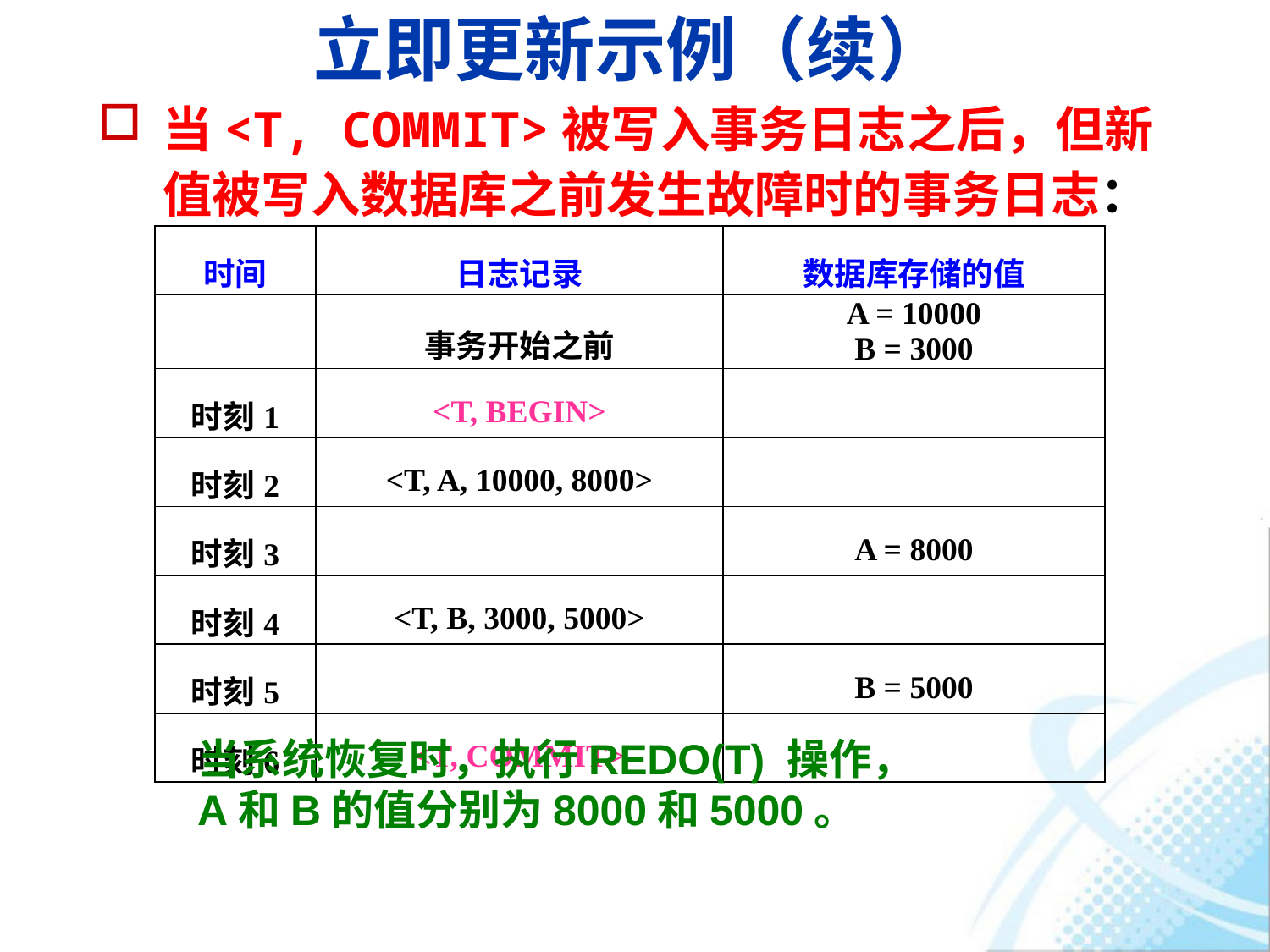

# 立即更新示例（续）
当<T, COMMIT>被写入事务日志之后，但新值被写入数据库之前发生故障时的事务日志：
| 时间 | 日志记录 | 数据库存储的值 |
| --- | --- | --- |
|  | 事务开始之前 | A = 10000 B = 3000 |
| 时刻1 | <T, BEGIN> |  |
| 时刻2 | <T, A, 10000, 8000> |  |
| 时刻3 |  | A = 8000 |
| 时刻4 | <T, B, 3000, 5000> |  |
| 时刻5 |  | B = 5000 |
| 时刻6 | <T, COMMIT> |  |
当系统恢复时，执行REDO(T) 操作，
A和B的值分别为8000和5000。